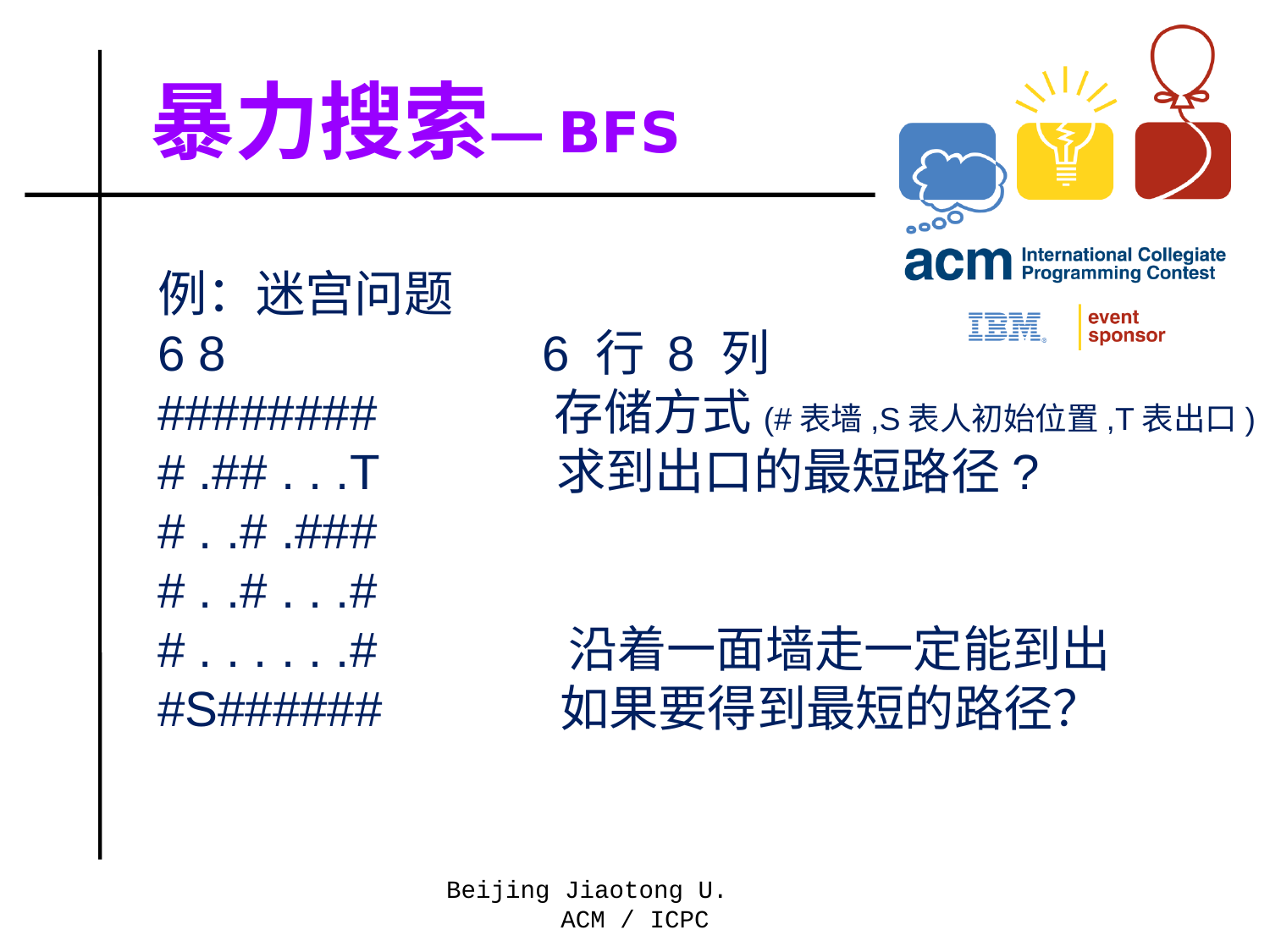

# 暴力搜索—BFS
例：迷宫问题
6 8                       6 行 8 列
########            存储方式(#表墙,S表人初始位置,T表出口)
# .## . . .T            求到出口的最短路径?
# . .# .###
# . .# . . .#
# . . . . . .#             沿着一面墙走一定能到出
#S######            如果要得到最短的路径？